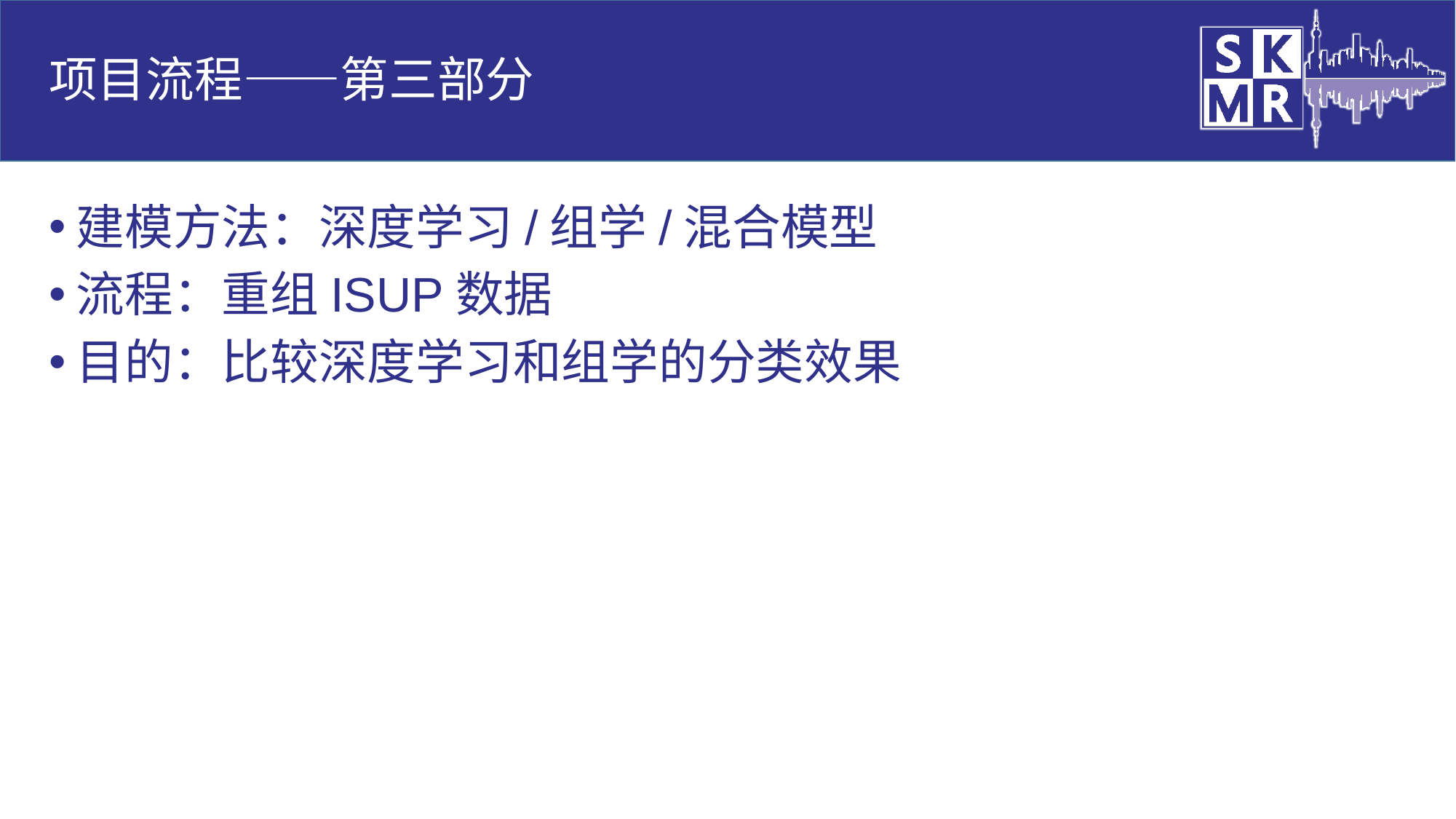

# 项目流程——第三部分
建模方法：深度学习/组学/混合模型
流程：重组ISUP数据
目的：比较深度学习和组学的分类效果